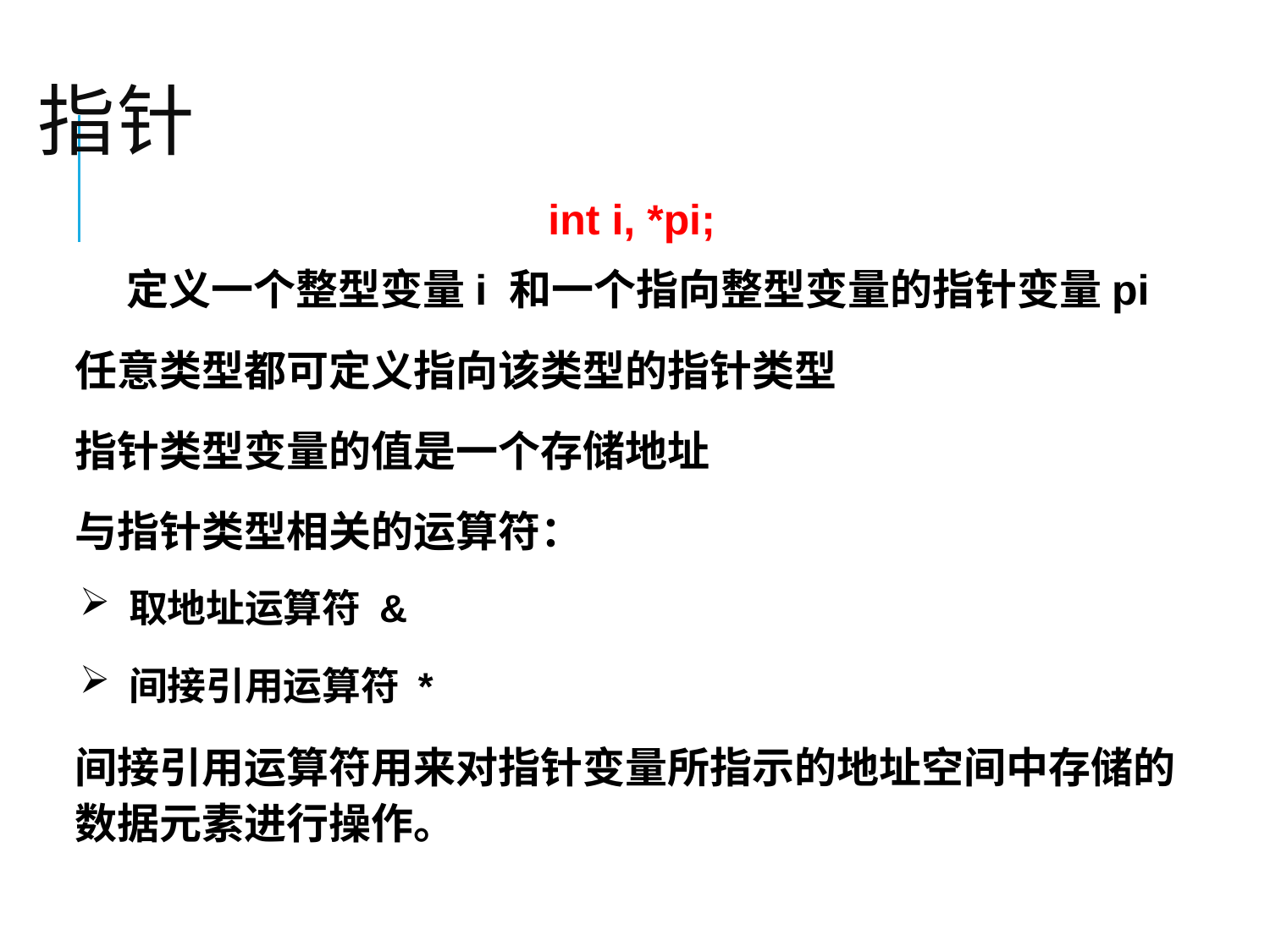

# 指针
int i, *pi;
定义一个整型变量i 和一个指向整型变量的指针变量pi
任意类型都可定义指向该类型的指针类型
指针类型变量的值是一个存储地址
与指针类型相关的运算符：
 取地址运算符 &
 间接引用运算符 *
间接引用运算符用来对指针变量所指示的地址空间中存储的数据元素进行操作。